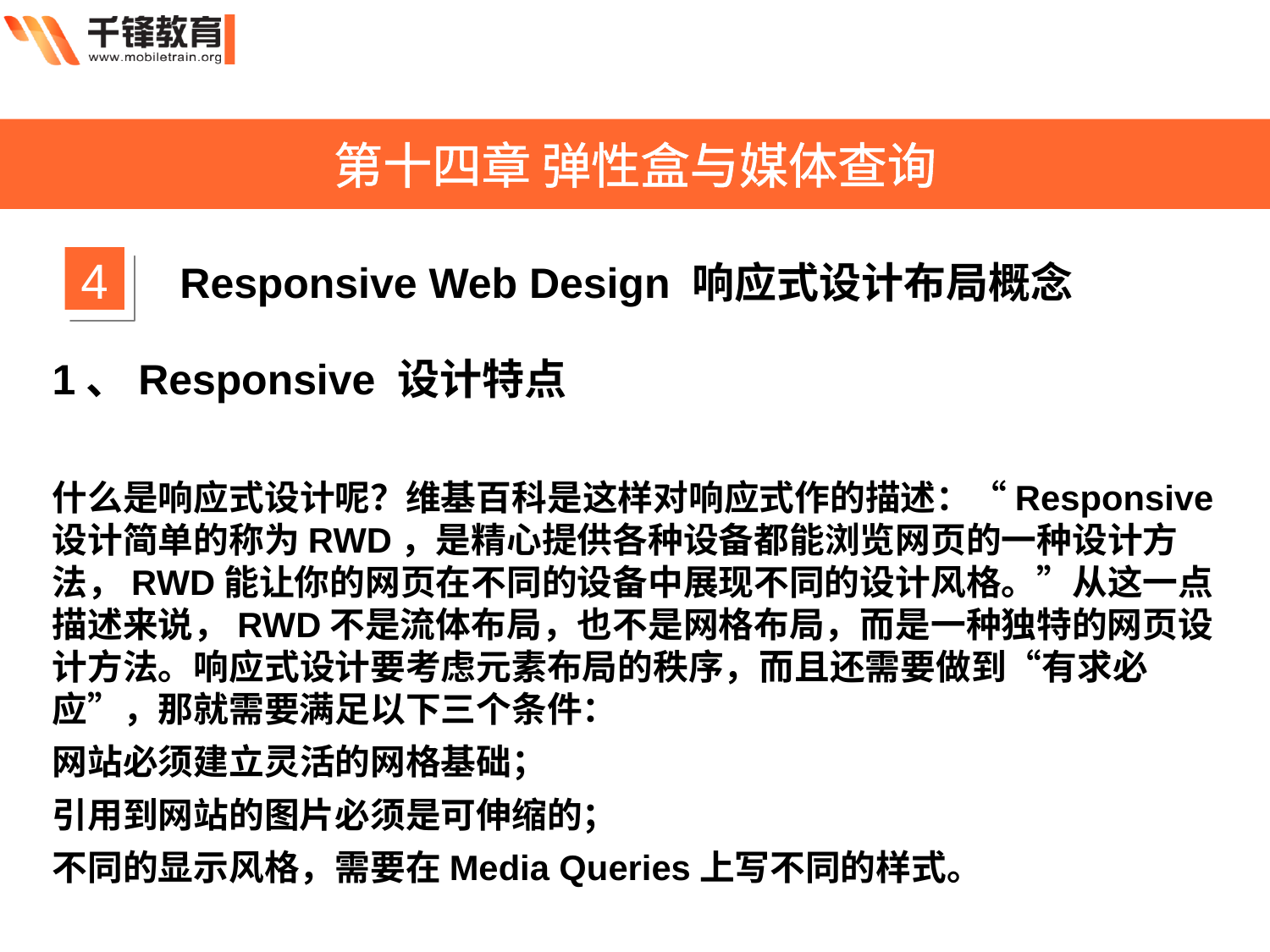

第十四章 弹性盒与媒体查询
4

Responsive Web Design 响应式设计布局概念

1、Responsive 设计特点

什么是响应式设计呢？维基百科是这样对响应式作的描述：“Responsive设计简单的称为RWD，是精心提供各种设备都能浏览网页的一种设计方法，RWD能让你的网页在不同的设备中展现不同的设计风格。”从这一点描述来说，RWD不是流体布局，也不是网格布局，而是一种独特的网页设计方法。响应式设计要考虑元素布局的秩序，而且还需要做到“有求必应”，那就需要满足以下三个条件：
网站必须建立灵活的网格基础；
引用到网站的图片必须是可伸缩的；
不同的显示风格，需要在Media Queries上写不同的样式。